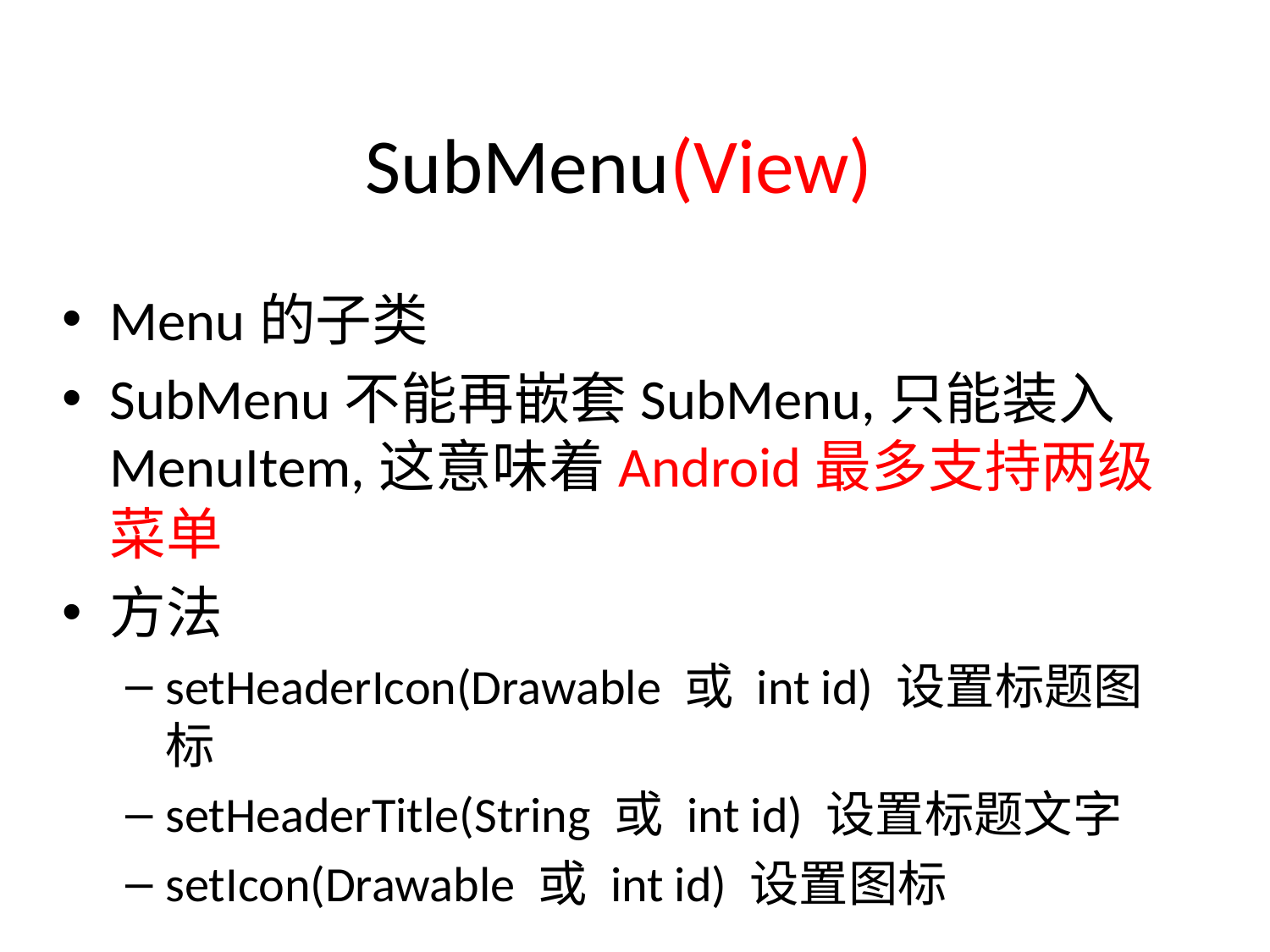

# SubMenu(View)
Menu的子类
SubMenu不能再嵌套SubMenu,只能装入MenuItem,这意味着Android最多支持两级菜单
方法
setHeaderIcon(Drawable 或 int id) 设置标题图标
setHeaderTitle(String 或 int id) 设置标题文字
setIcon(Drawable 或 int id) 设置图标